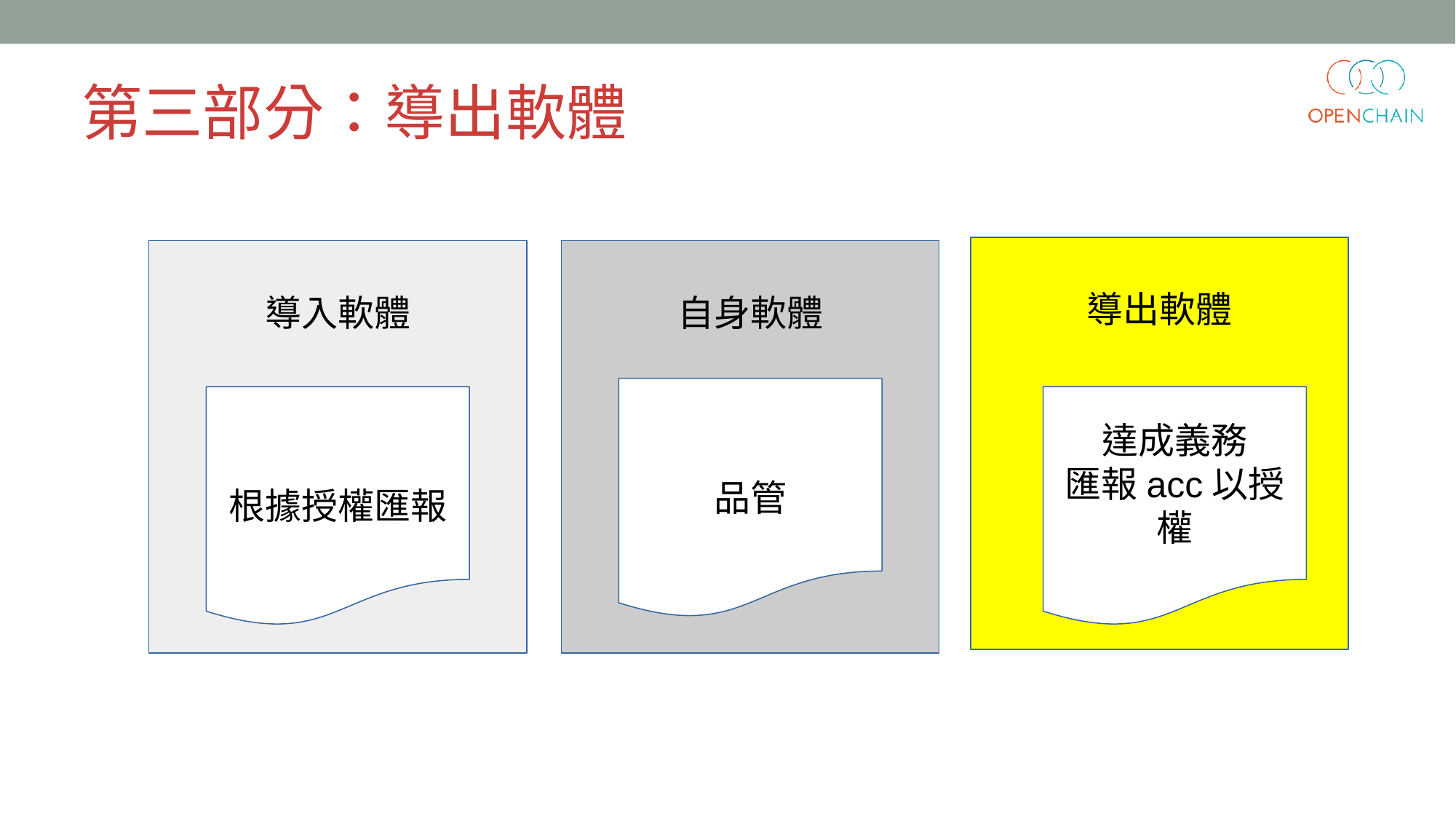

第三部分：導出軟體

導出軟體
導入軟體
自身軟體

品管
根據授權匯報
達成義務
匯報acc以授權